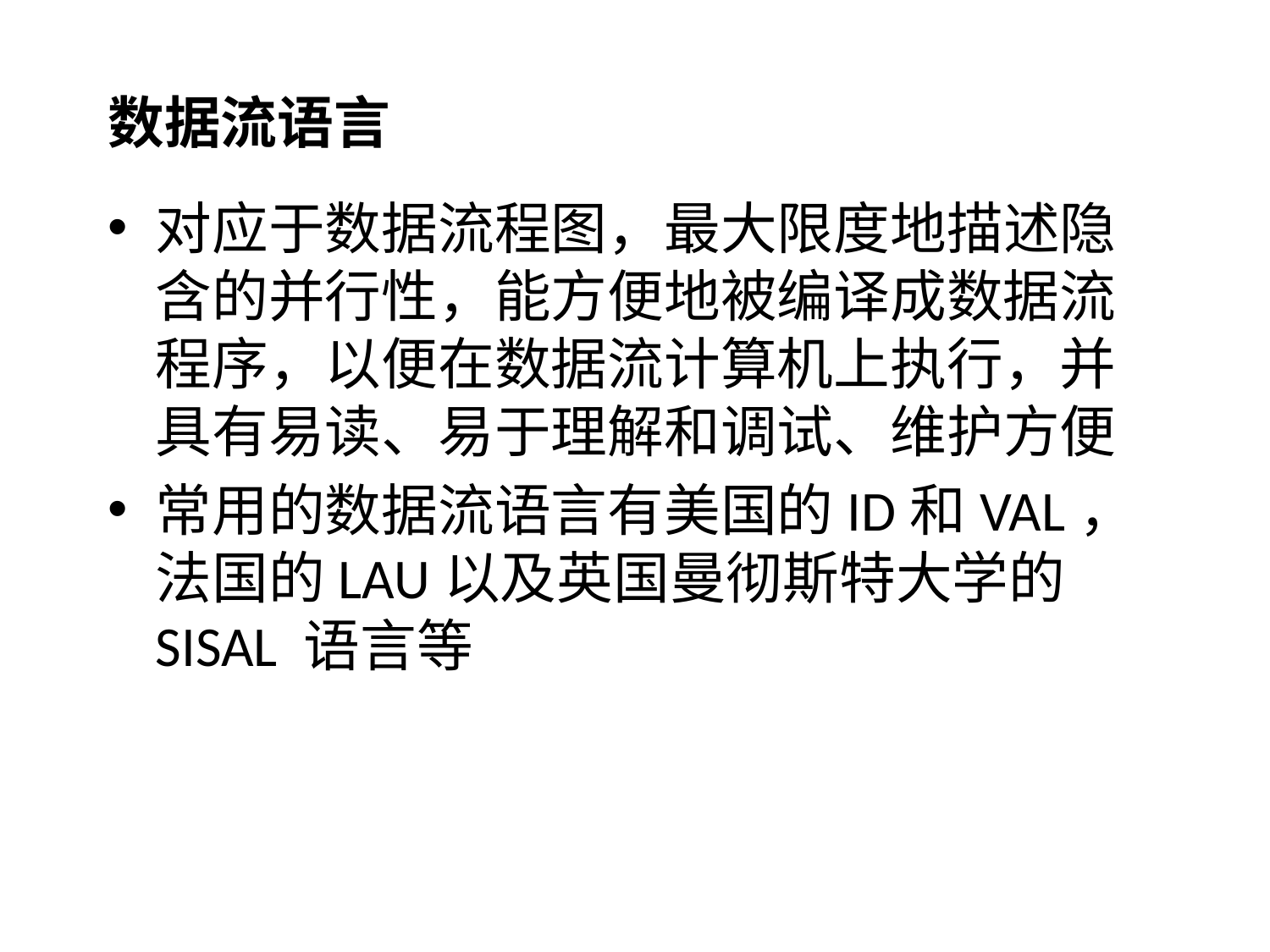

# 数据流语言
对应于数据流程图，最大限度地描述隐含的并行性，能方便地被编译成数据流程序，以便在数据流计算机上执行，并具有易读、易于理解和调试、维护方便
常用的数据流语言有美国的ID和VAL，法国的LAU以及英国曼彻斯特大学的SISAL 语言等